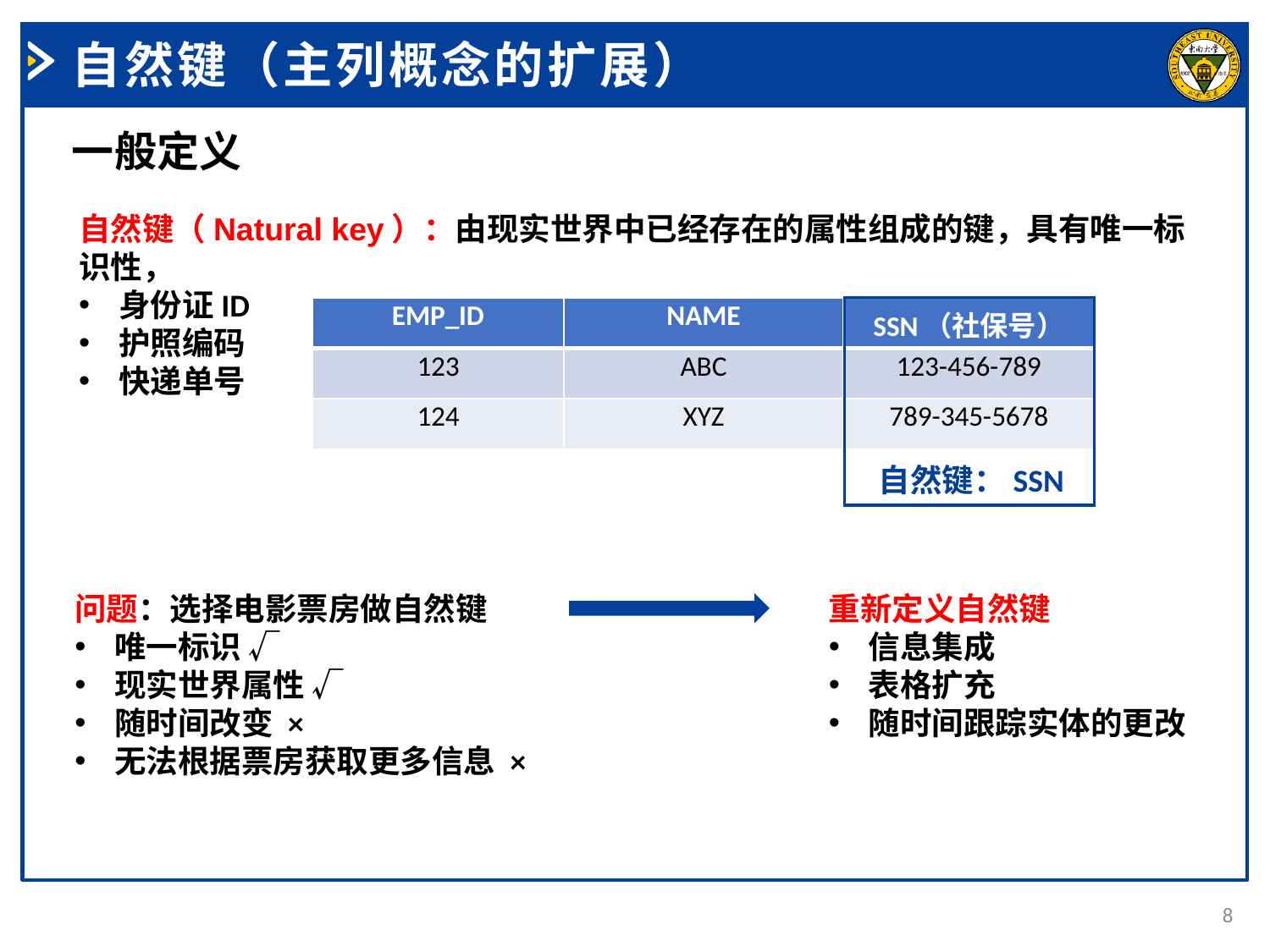

自然键（主列概念的扩展）
一般定义
自然键（Natural key）：由现实世界中已经存在的属性组成的键，具有唯一标识性，
身份证ID
护照编码
快递单号
| EMP\_ID | NAME | SSN（社保号） |
| --- | --- | --- |
| 123 | ABC | 123-456-789 |
| 124 | XYZ | 789-345-5678 |

自然键：SSN
问题：选择电影票房做自然键
唯一标识 √
现实世界属性 √
随时间改变 ×
无法根据票房获取更多信息 ×
重新定义自然键
信息集成
表格扩充
随时间跟踪实体的更改

8